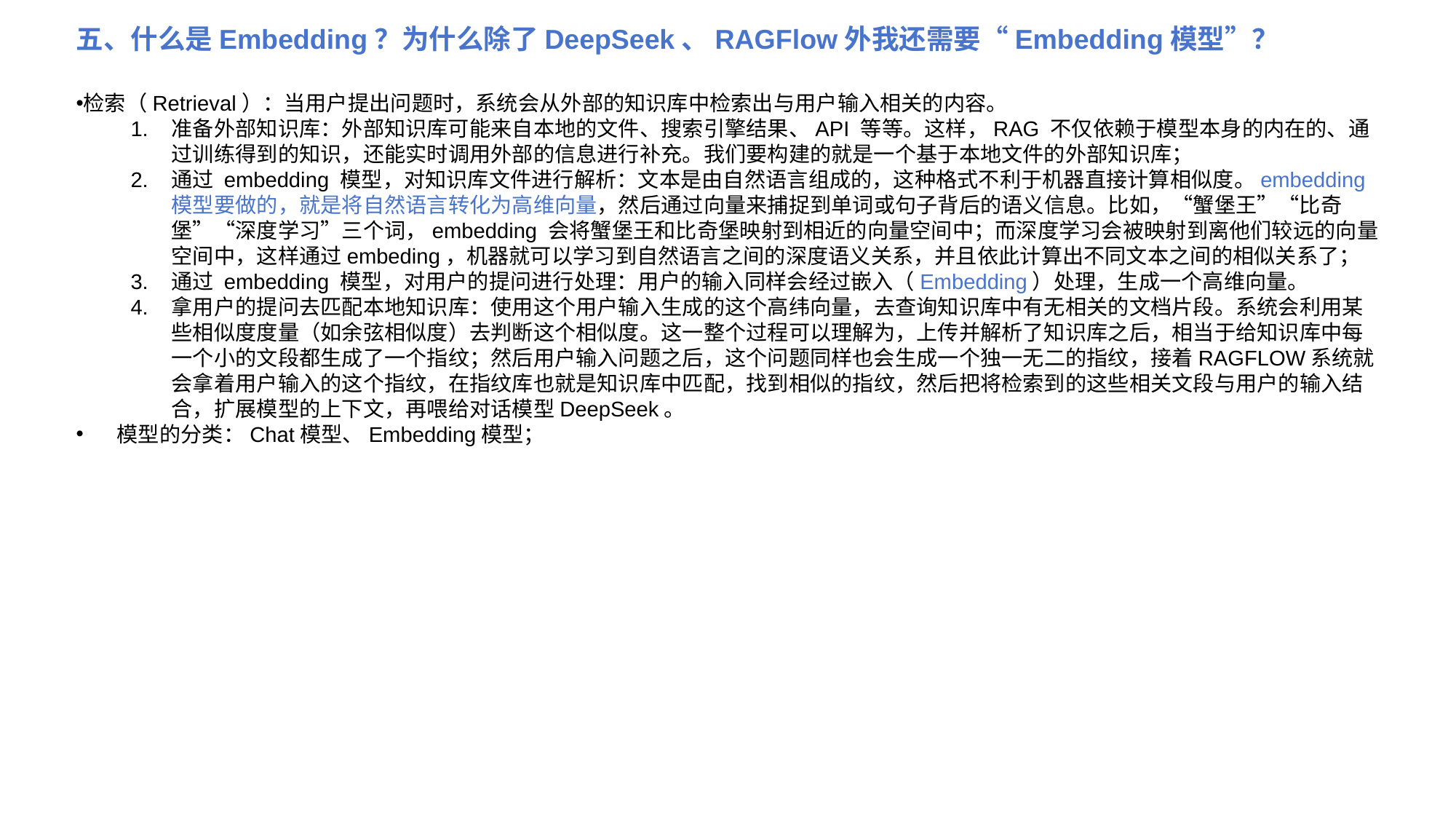

五、什么是Embedding？为什么除了DeepSeek、RAGFlow外我还需要“Embedding模型”？

检索（Retrieval）：当用户提出问题时，系统会从外部的知识库中检索出与用户输入相关的内容。
准备外部知识库：外部知识库可能来自本地的文件、搜索引擎结果、API 等等。这样，RAG 不仅依赖于模型本身的内在的、通过训练得到的知识，还能实时调用外部的信息进行补充。我们要构建的就是一个基于本地文件的外部知识库；
通过 embedding 模型，对知识库文件进行解析：文本是由自然语言组成的，这种格式不利于机器直接计算相似度。embedding 模型要做的，就是将自然语言转化为高维向量，然后通过向量来捕捉到单词或句子背后的语义信息。比如，“蟹堡王”“比奇堡”“深度学习”三个词，embedding 会将蟹堡王和比奇堡映射到相近的向量空间中；而深度学习会被映射到离他们较远的向量空间中，这样通过embeding，机器就可以学习到自然语言之间的深度语义关系，并且依此计算出不同文本之间的相似关系了；
通过 embedding 模型，对用户的提问进行处理：用户的输入同样会经过嵌入（Embedding）处理，生成一个高维向量。
拿用户的提问去匹配本地知识库：使用这个用户输入生成的这个高纬向量，去查询知识库中有无相关的文档片段。系统会利用某些相似度度量（如余弦相似度）去判断这个相似度。这一整个过程可以理解为，上传并解析了知识库之后，相当于给知识库中每一个小的文段都生成了一个指纹；然后用户输入问题之后，这个问题同样也会生成一个独一无二的指纹，接着RAGFLOW系统就会拿着用户输入的这个指纹，在指纹库也就是知识库中匹配，找到相似的指纹，然后把将检索到的这些相关文段与用户的输入结合，扩展模型的上下文，再喂给对话模型DeepSeek。
模型的分类：Chat模型、Embedding模型；